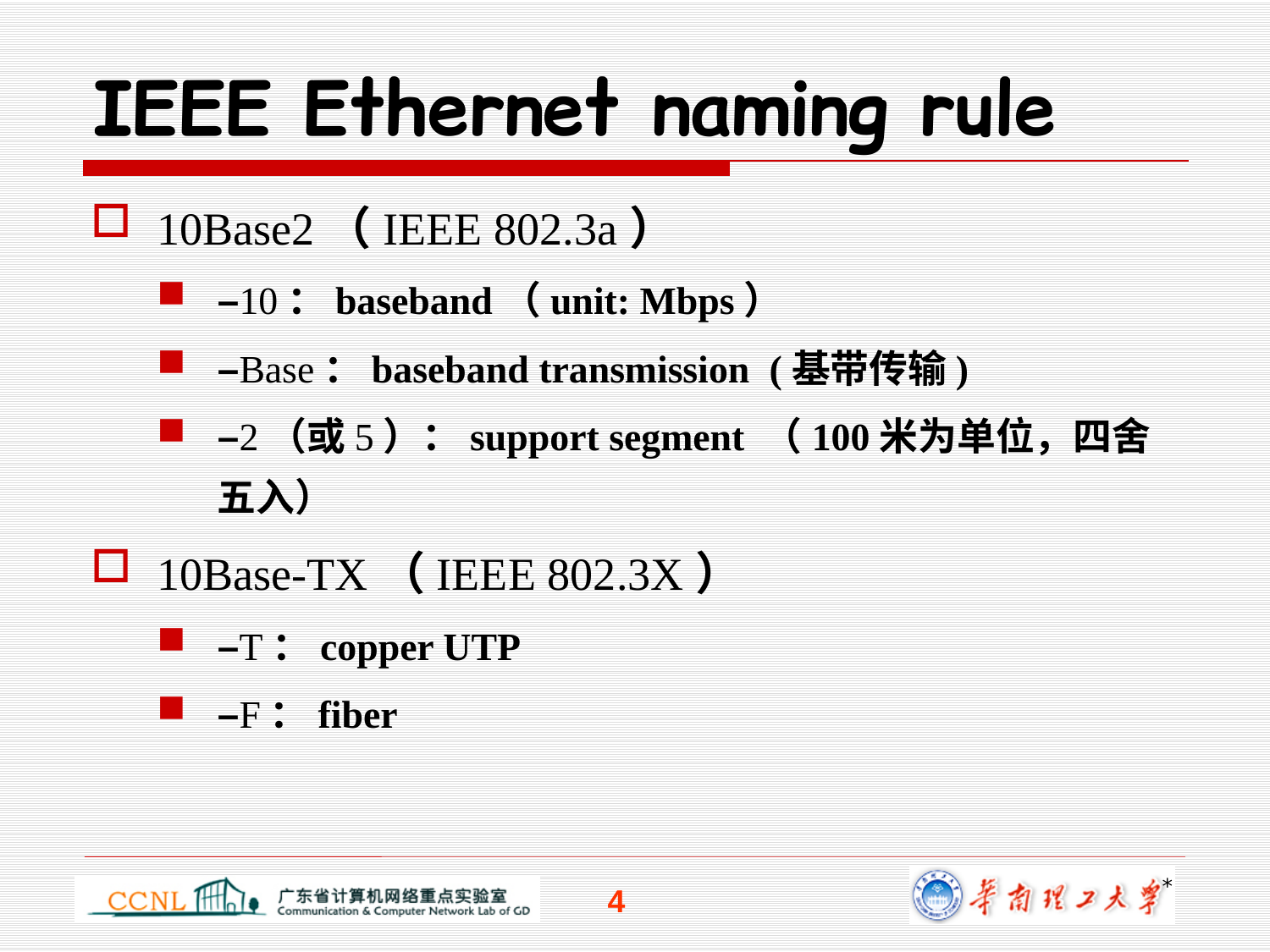

# IEEE Ethernet naming rule
10Base2（IEEE 802.3a）
–10：baseband（unit: Mbps）
–Base：baseband transmission  (基带传输)
–2（或5）：support segment （100米为单位，四舍五入）
10Base-TX（IEEE 802.3X）
–T：copper UTP
–F：fiber
*